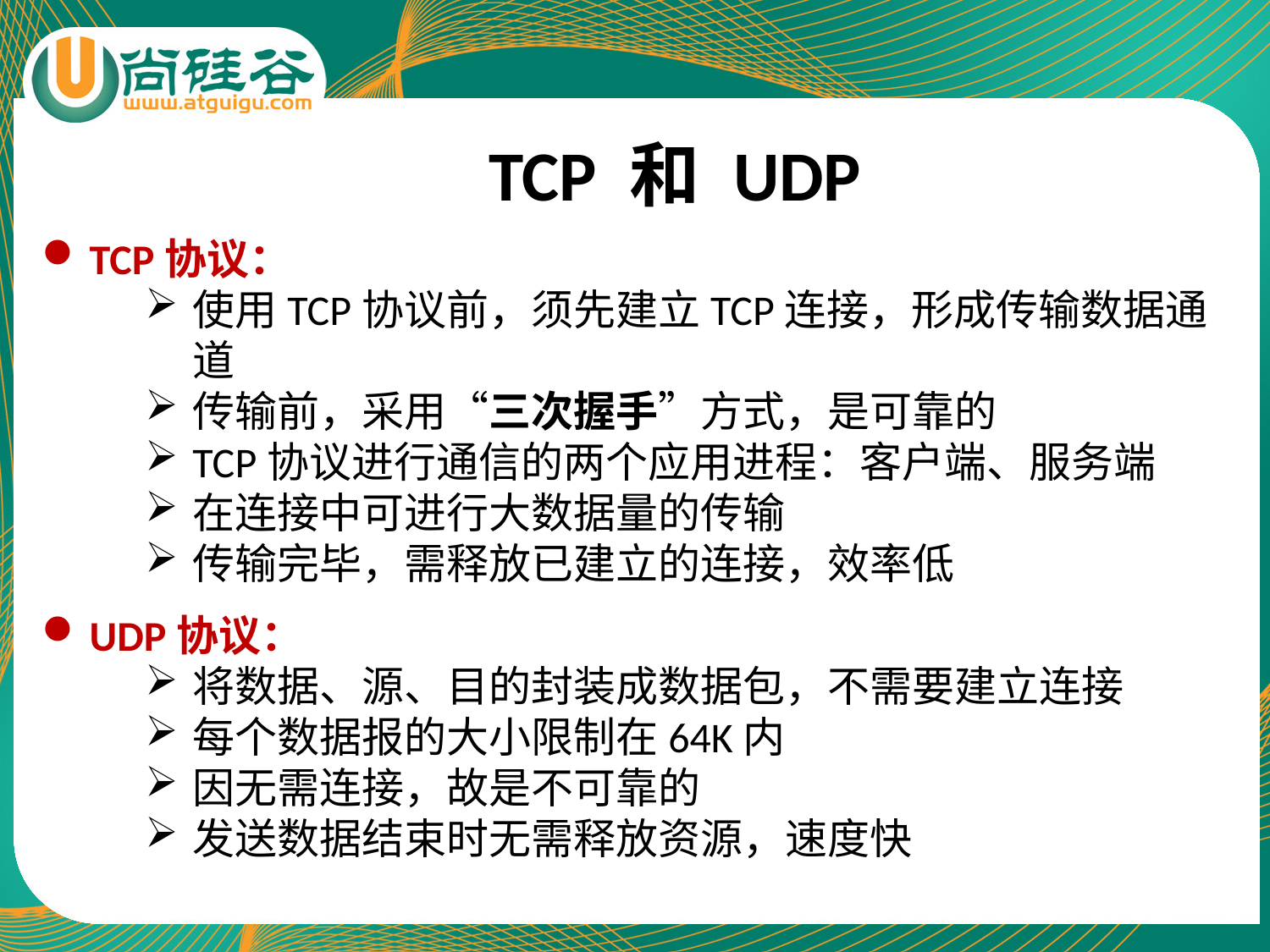

TCP 和 UDP
TCP协议：
使用TCP协议前，须先建立TCP连接，形成传输数据通道
传输前，采用“三次握手”方式，是可靠的
TCP协议进行通信的两个应用进程：客户端、服务端
在连接中可进行大数据量的传输
传输完毕，需释放已建立的连接，效率低
UDP协议：
将数据、源、目的封装成数据包，不需要建立连接
每个数据报的大小限制在64K内
因无需连接，故是不可靠的
发送数据结束时无需释放资源，速度快